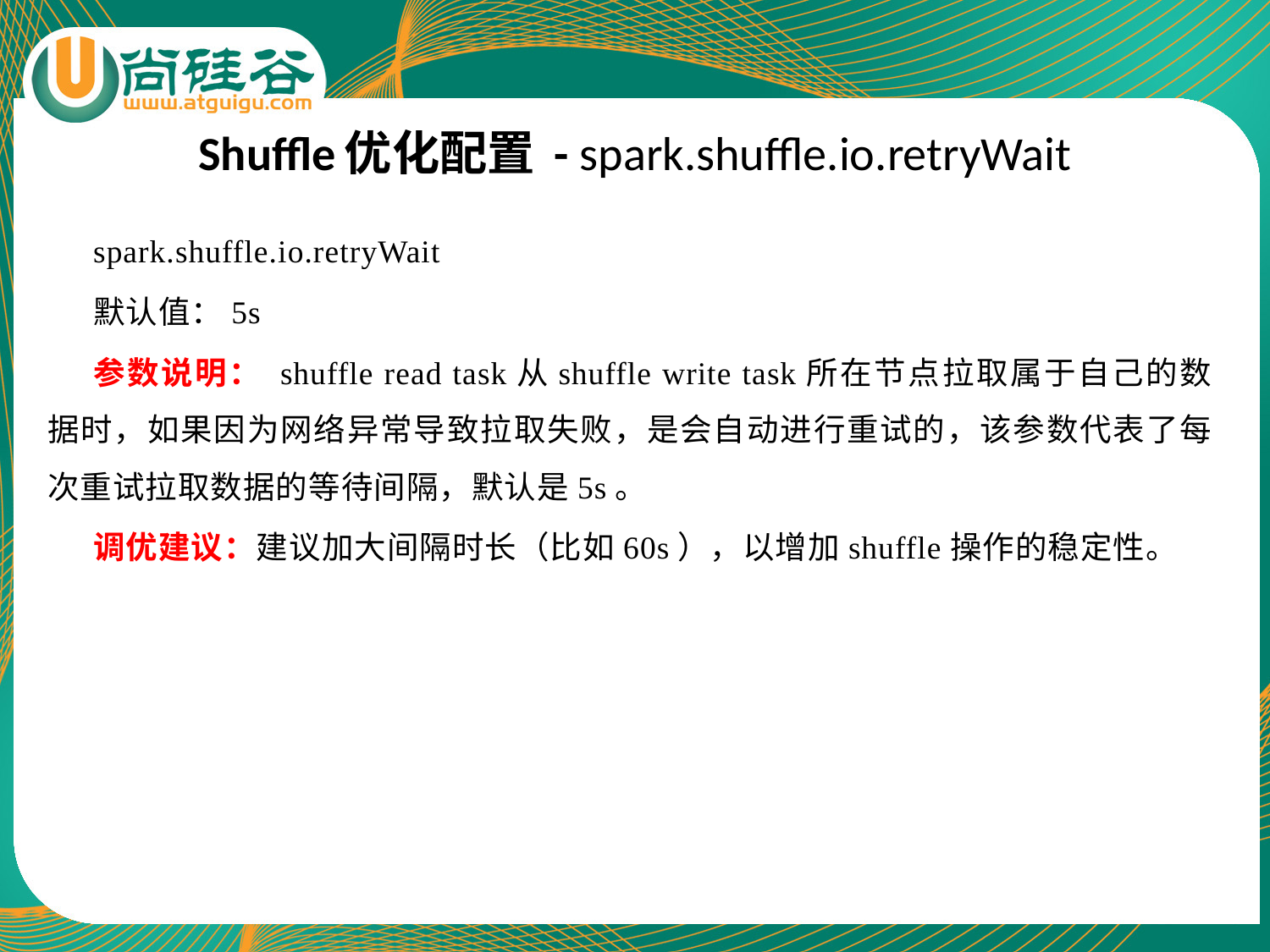

# Shuffle优化配置 - spark.shuffle.io.retryWait
spark.shuffle.io.retryWait
默认值：5s
参数说明： shuffle read task从shuffle write task所在节点拉取属于自己的数据时，如果因为网络异常导致拉取失败，是会自动进行重试的，该参数代表了每次重试拉取数据的等待间隔，默认是5s。
调优建议：建议加大间隔时长（比如60s），以增加shuffle操作的稳定性。